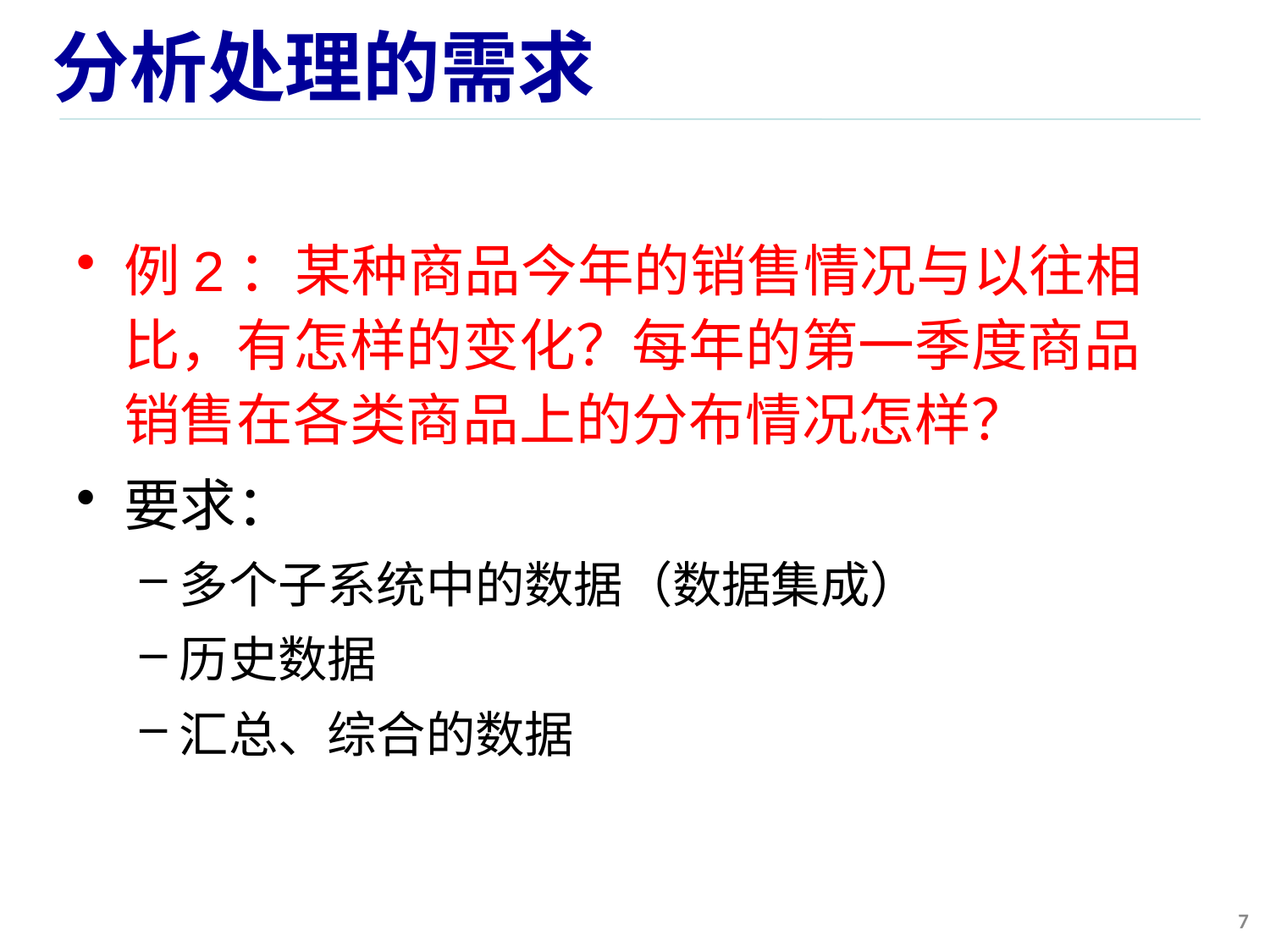

# 分析处理的需求
例2：某种商品今年的销售情况与以往相比，有怎样的变化？每年的第一季度商品销售在各类商品上的分布情况怎样？
要求：
多个子系统中的数据（数据集成）
历史数据
汇总、综合的数据
7